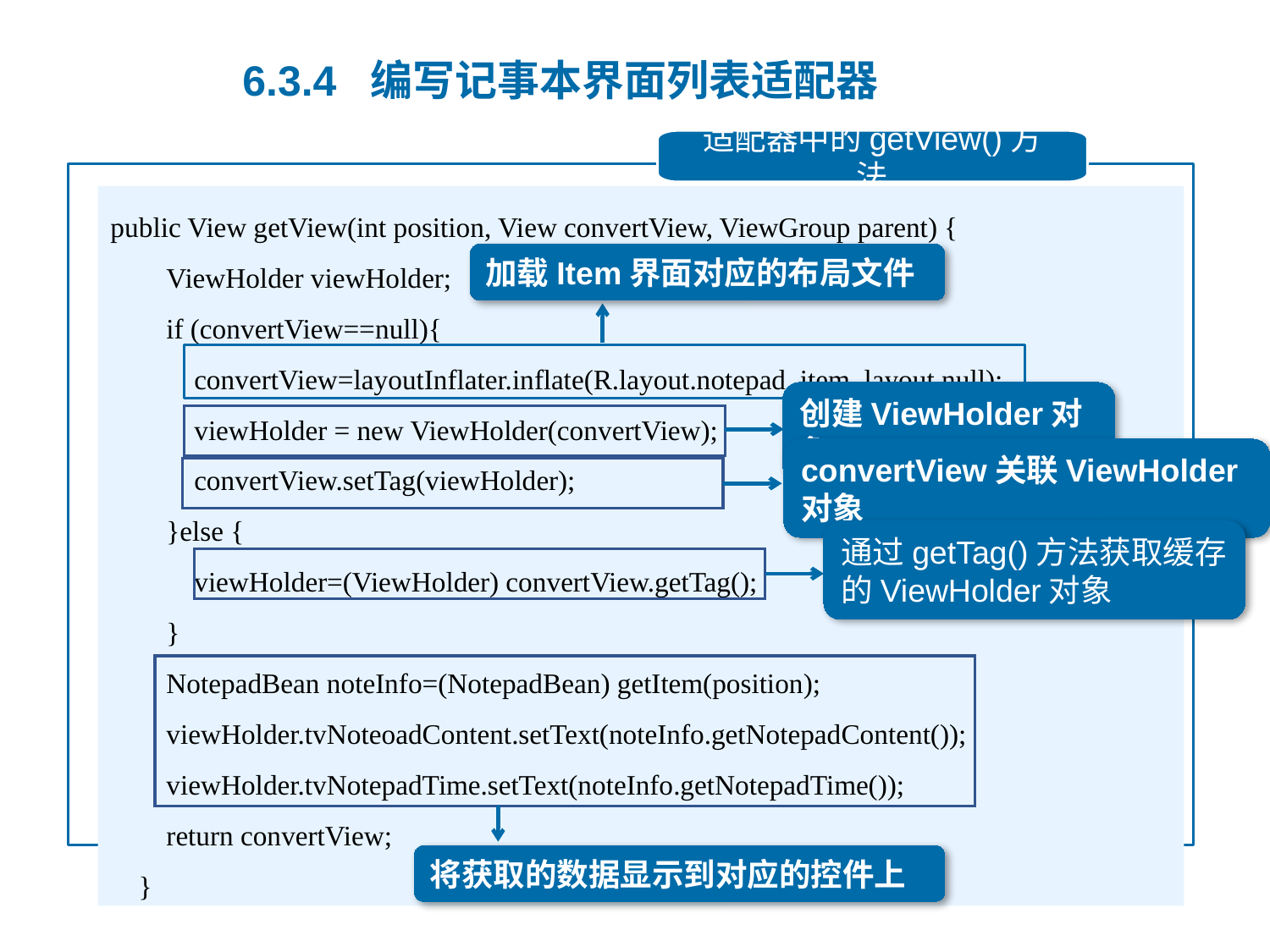

6.3.4  编写记事本界面列表适配器
适配器中的getView()方法

public View getView(int position, View convertView, ViewGroup parent) {
        ViewHolder viewHolder;
        if (convertView==null){
            convertView=layoutInflater.inflate(R.layout.notepad_item_layout,null);
            viewHolder = new ViewHolder(convertView);
            convertView.setTag(viewHolder);
        }else {
            viewHolder=(ViewHolder) convertView.getTag();
        }
        NotepadBean noteInfo=(NotepadBean) getItem(position);
        viewHolder.tvNoteoadContent.setText(noteInfo.getNotepadContent());
        viewHolder.tvNotepadTime.setText(noteInfo.getNotepadTime());
        return convertView;
    }

加载Item界面对应的布局文件

创建ViewHolder对象

convertView关联ViewHolder对象
通过getTag()方法获取缓存的ViewHolder对象

将获取的数据显示到对应的控件上